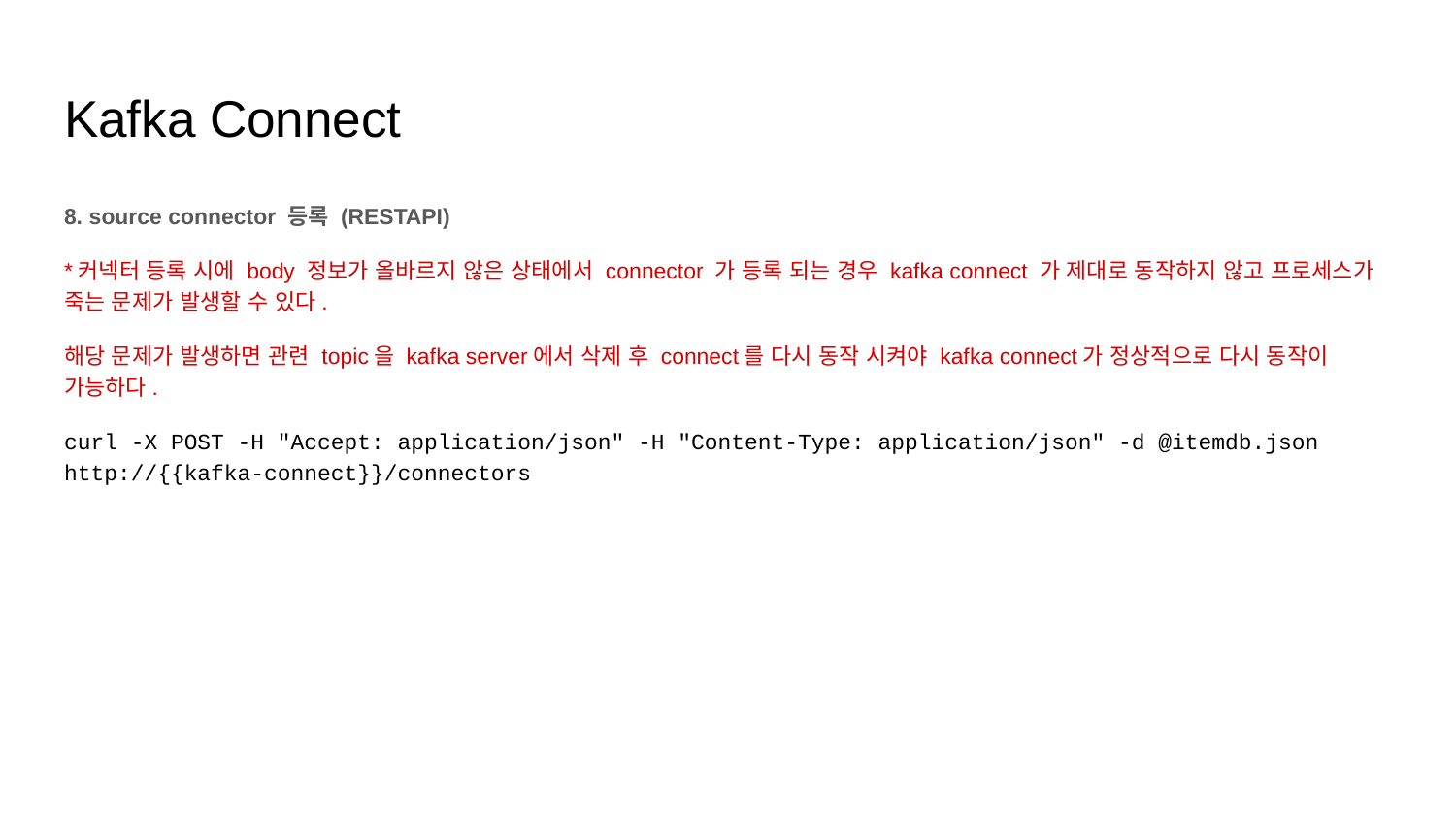

# Kafka Connect
8. source connector 등록 (RESTAPI)
*커넥터 등록 시에 body 정보가 올바르지 않은 상태에서 connector 가 등록 되는 경우 kafka connect 가 제대로 동작하지 않고 프로세스가 죽는 문제가 발생할 수 있다.
해당 문제가 발생하면 관련 topic을 kafka server에서 삭제 후 connect를 다시 동작 시켜야 kafka connect가 정상적으로 다시 동작이 가능하다.
curl -X POST -H "Accept: application/json" -H "Content-Type: application/json" -d @itemdb.json http://{{kafka-connect}}/connectors